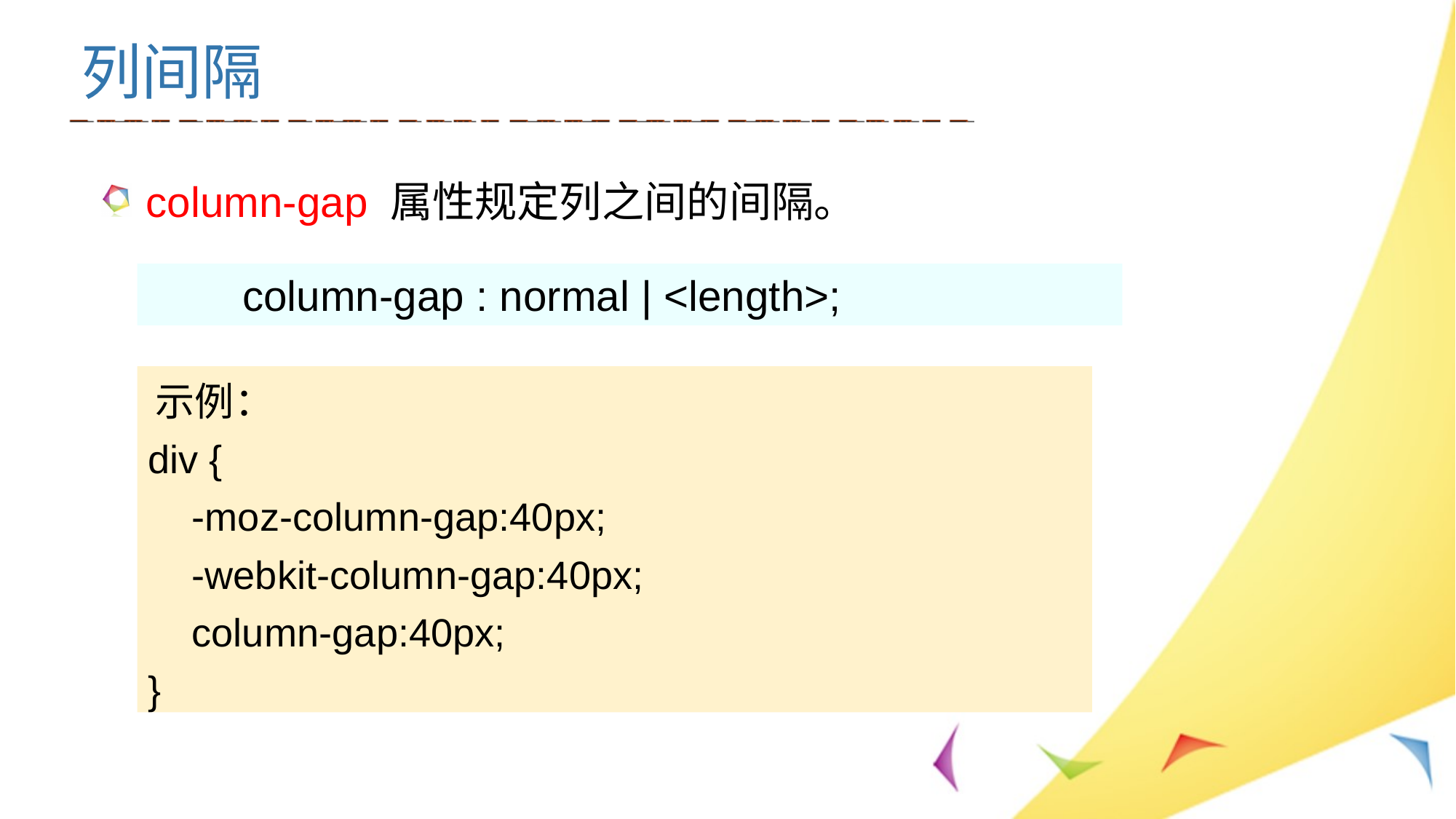

列间隔

column-gap 属性规定列之间的间隔。

        column-gap : normal | <length>;
 示例：
 div {
     -moz-column-gap:40px;
     -webkit-column-gap:40px;
     column-gap:40px;
 }